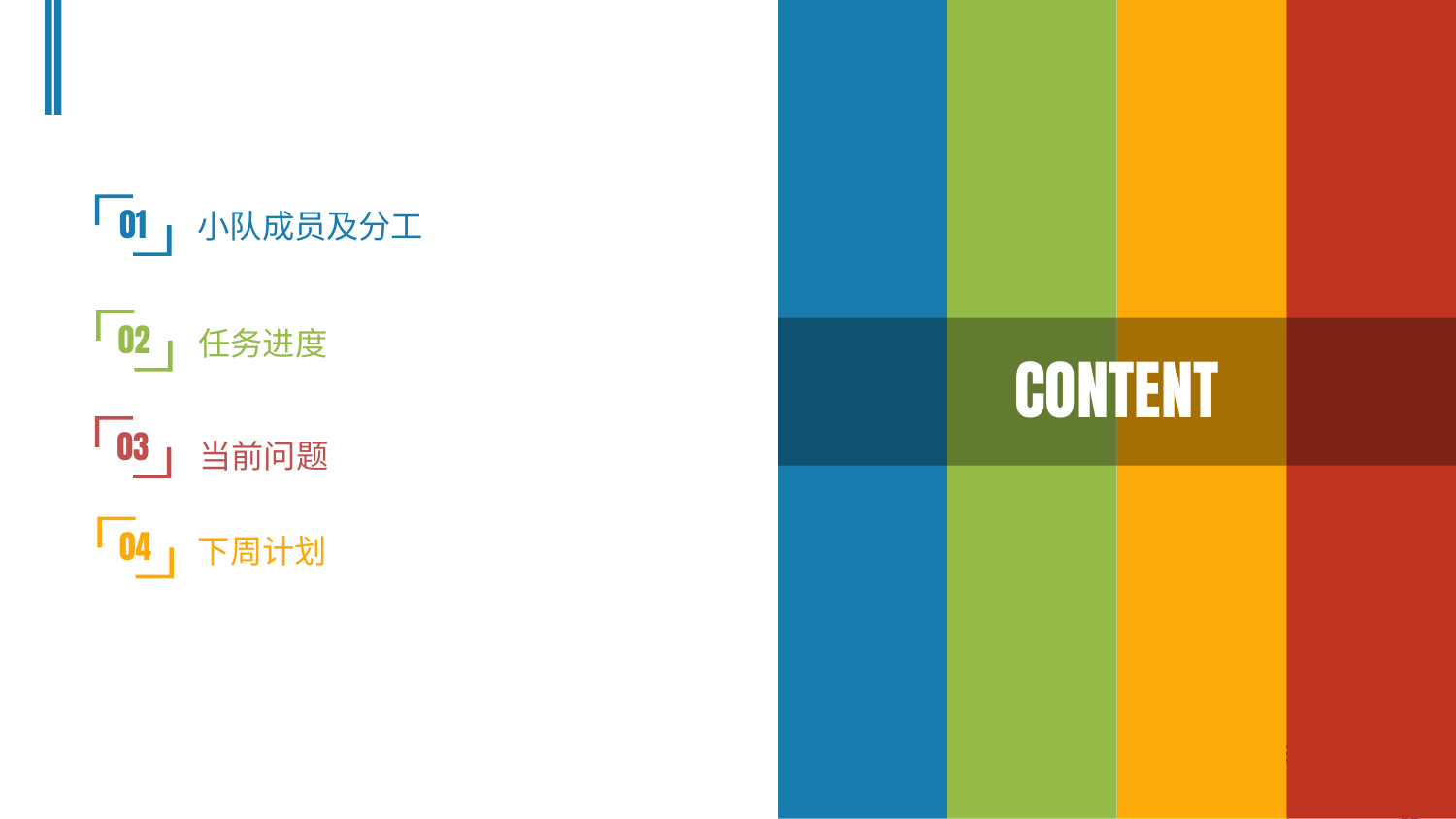

01
小队成员及分工
02
任务进度
CONTENT
03
当前问题
04
下周计划